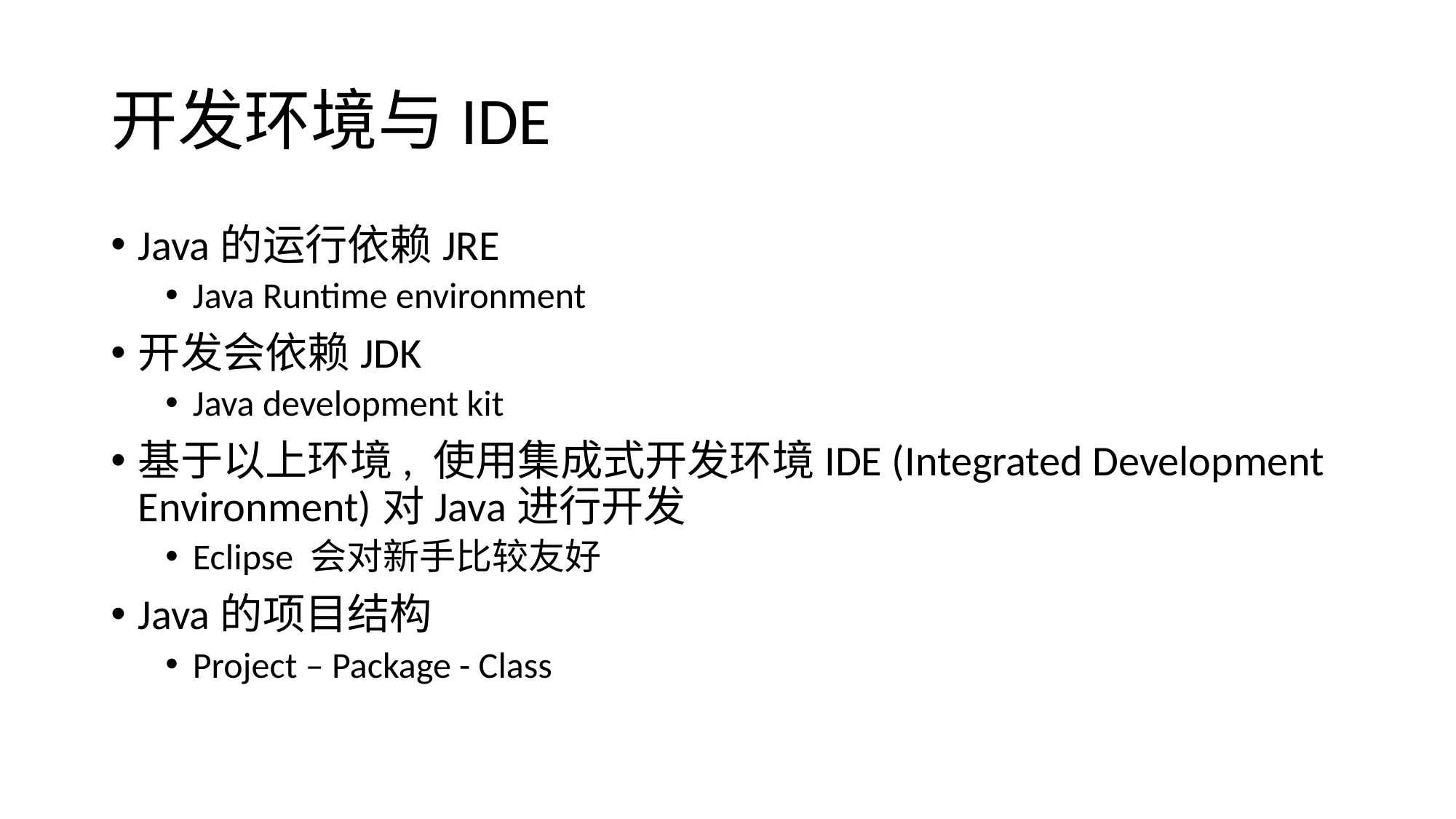

# 开发环境与IDE
Java的运行依赖JRE
Java Runtime environment
开发会依赖JDK
Java development kit
基于以上环境, 使用集成式开发环境IDE (Integrated Development Environment)对Java进行开发
Eclipse 会对新手比较友好
Java的项目结构
Project – Package - Class